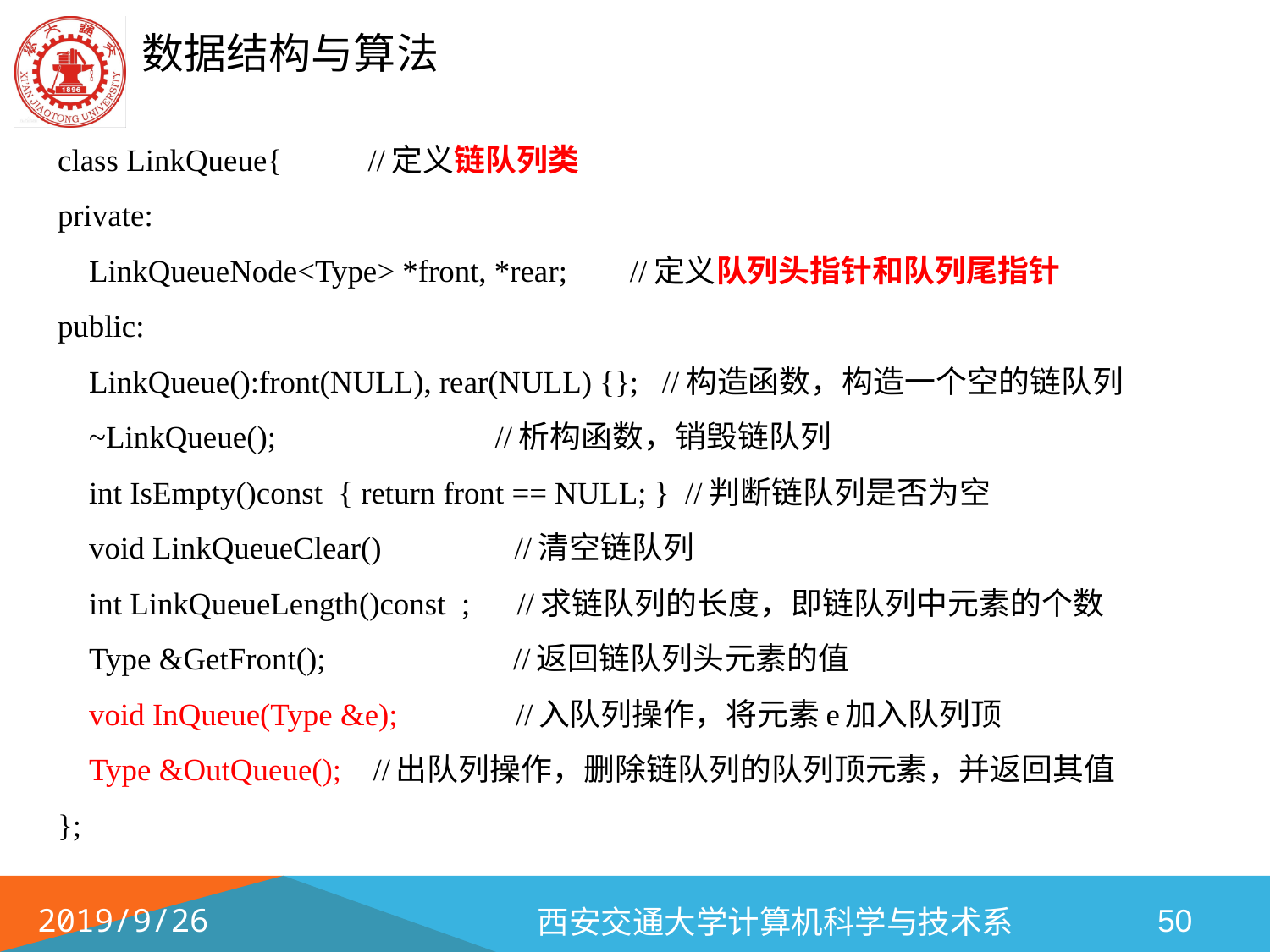

class LinkQueue{           //定义链队列类
private:
    LinkQueueNode<Type> *front, *rear;        //定义队列头指针和队列尾指针
public:
    LinkQueue():front(NULL), rear(NULL) {};   //构造函数，构造一个空的链队列
    ~LinkQueue();                            //析构函数，销毁链队列
    int IsEmpty()const  { return front == NULL; }  //判断链队列是否为空
    void LinkQueueClear()                 //清空链队列
    int LinkQueueLength()const  ;      //求链队列的长度，即链队列中元素的个数
    Type &GetFront();                        //返回链队列头元素的值
    void InQueue(Type &e);               //入队列操作，将元素e加入队列顶
    Type &OutQueue();    //出队列操作，删除链队列的队列顶元素，并返回其值
};